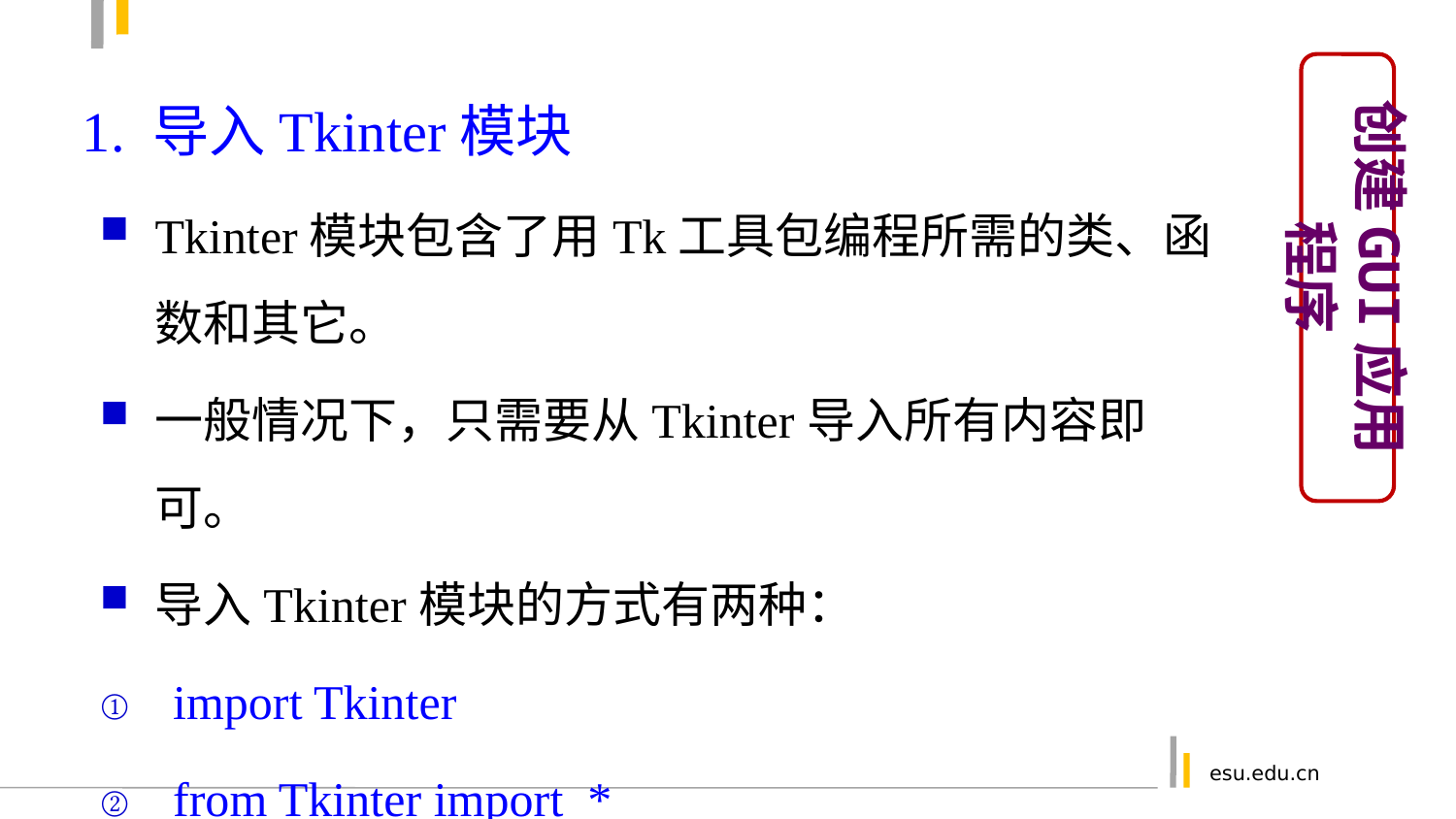

创建GUI应用程序
1. 导入Tkinter模块
Tkinter模块包含了用Tk工具包编程所需的类、函数和其它。
一般情况下，只需要从Tkinter导入所有内容即可。
导入Tkinter模块的方式有两种：
import Tkinter
from Tkinter import  *